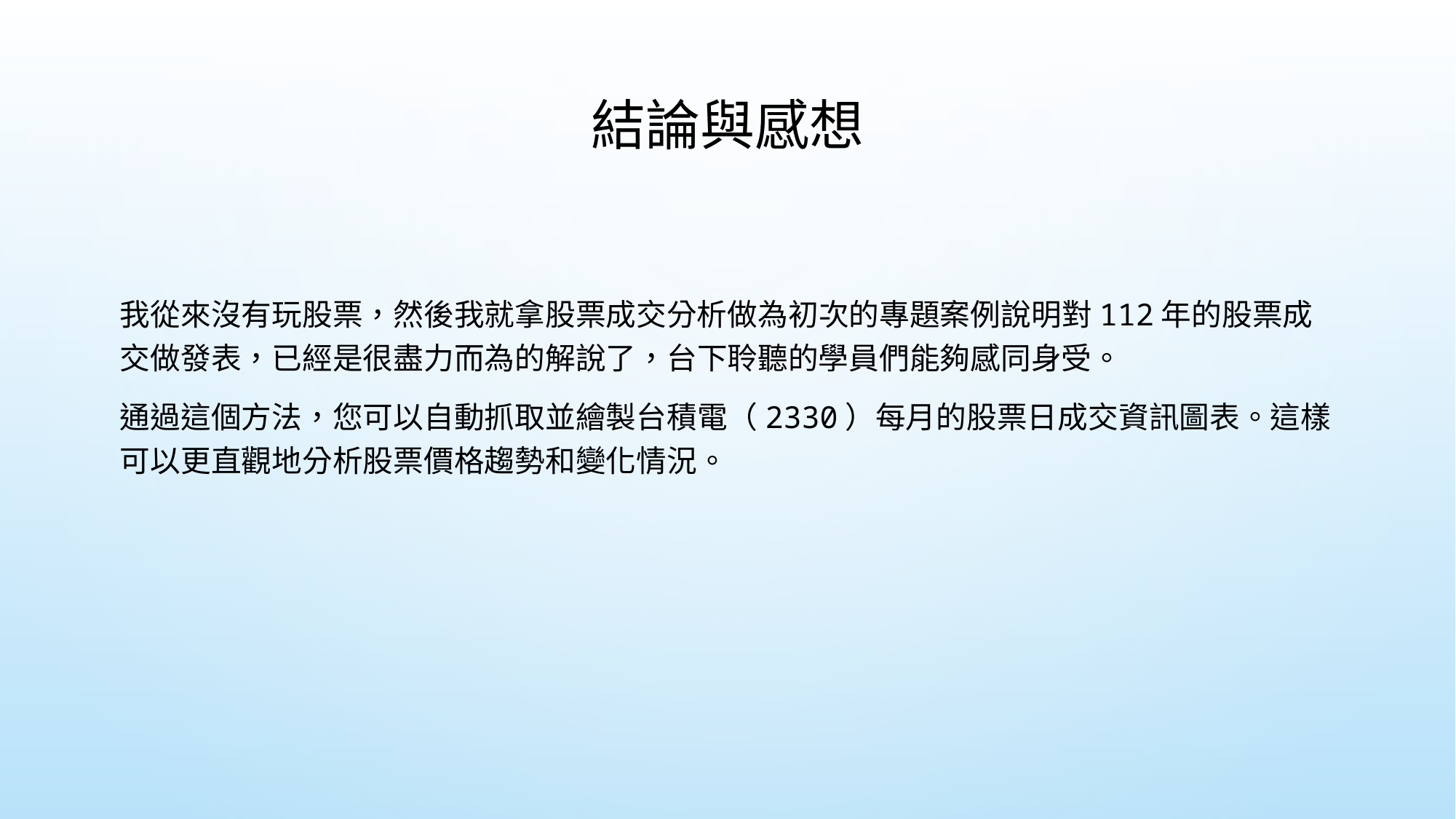

# 結論與感想
我從來沒有玩股票，然後我就拿股票成交分析做為初次的專題案例說明對112年的股票成交做發表，已經是很盡力而為的解說了，台下聆聽的學員們能夠感同身受。
通過這個方法，您可以自動抓取並繪製台積電（2330）每月的股票日成交資訊圖表。這樣可以更直觀地分析股票價格趨勢和變化情況。